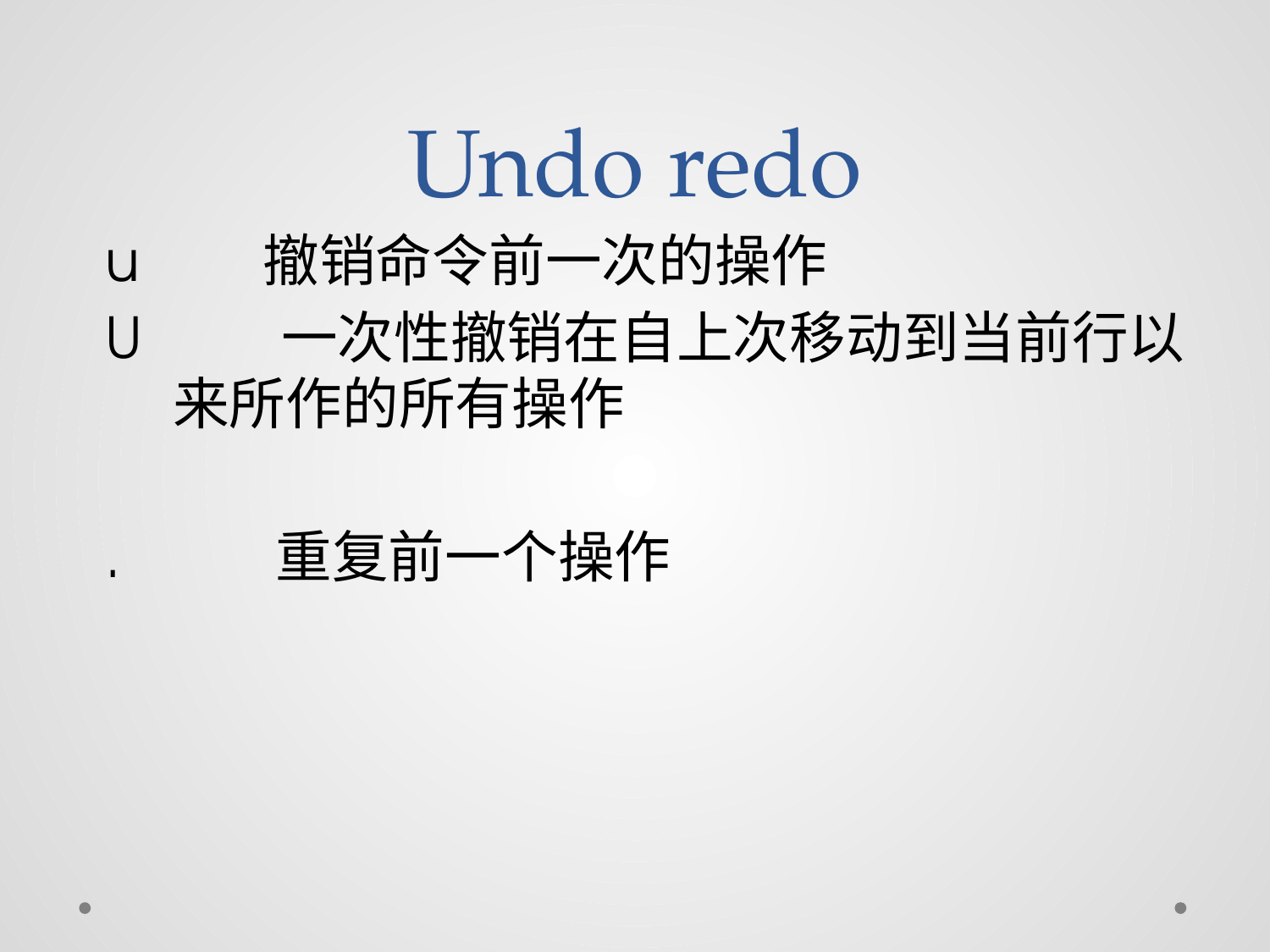

# Undo redo
u       撤销命令前一次的操作
U        一次性撤销在自上次移动到当前行以    来所作的所有操作

.         重复前一个操作